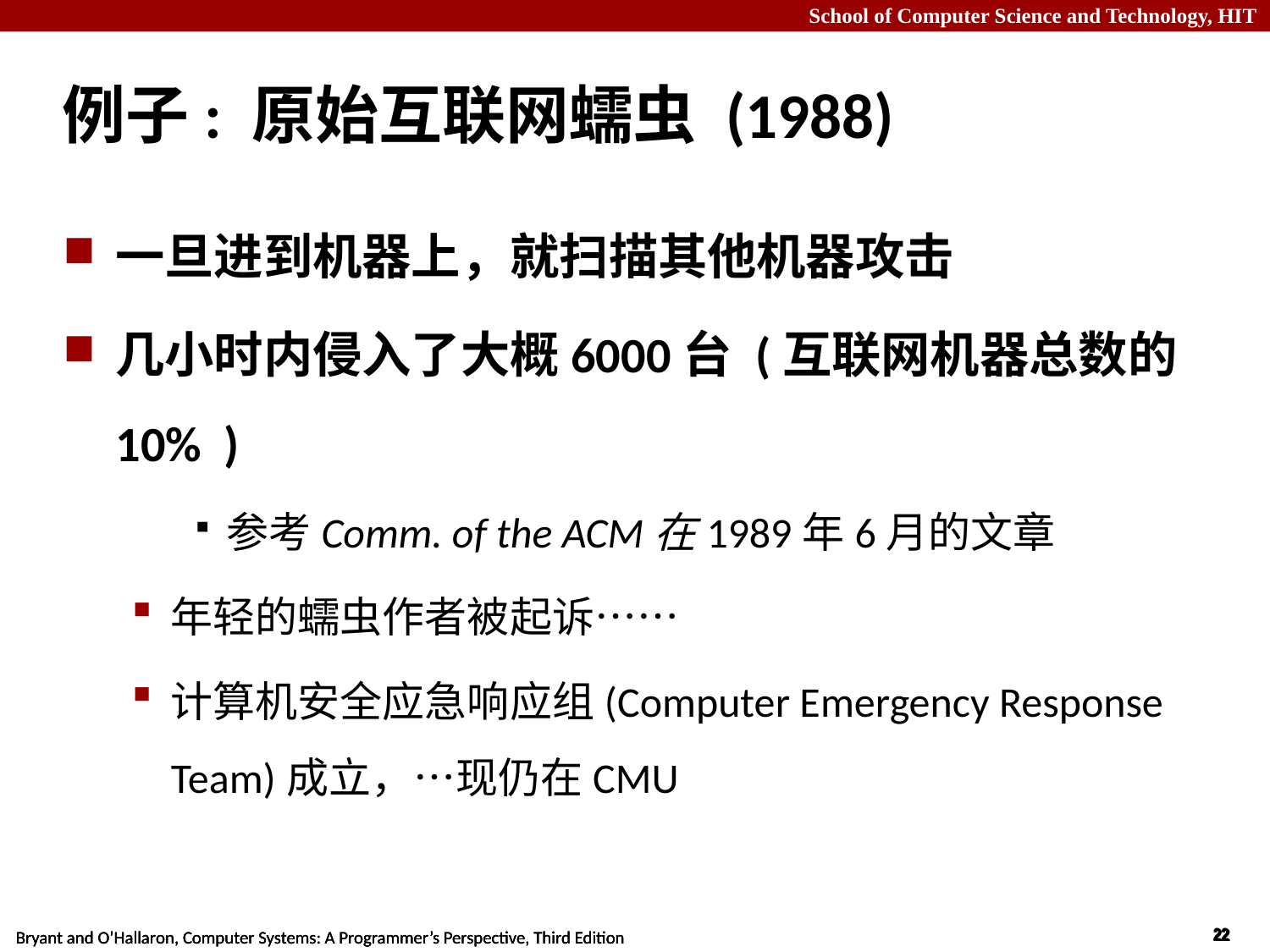

# 例子: 原始互联网蠕虫 (1988)
一旦进到机器上，就扫描其他机器攻击
几小时内侵入了大概6000台 (互联网机器总数的10%  )
参考Comm. of the ACM在1989年6月的文章
年轻的蠕虫作者被起诉……
计算机安全应急响应组(Computer Emergency Response Team)成立，…现仍在CMU